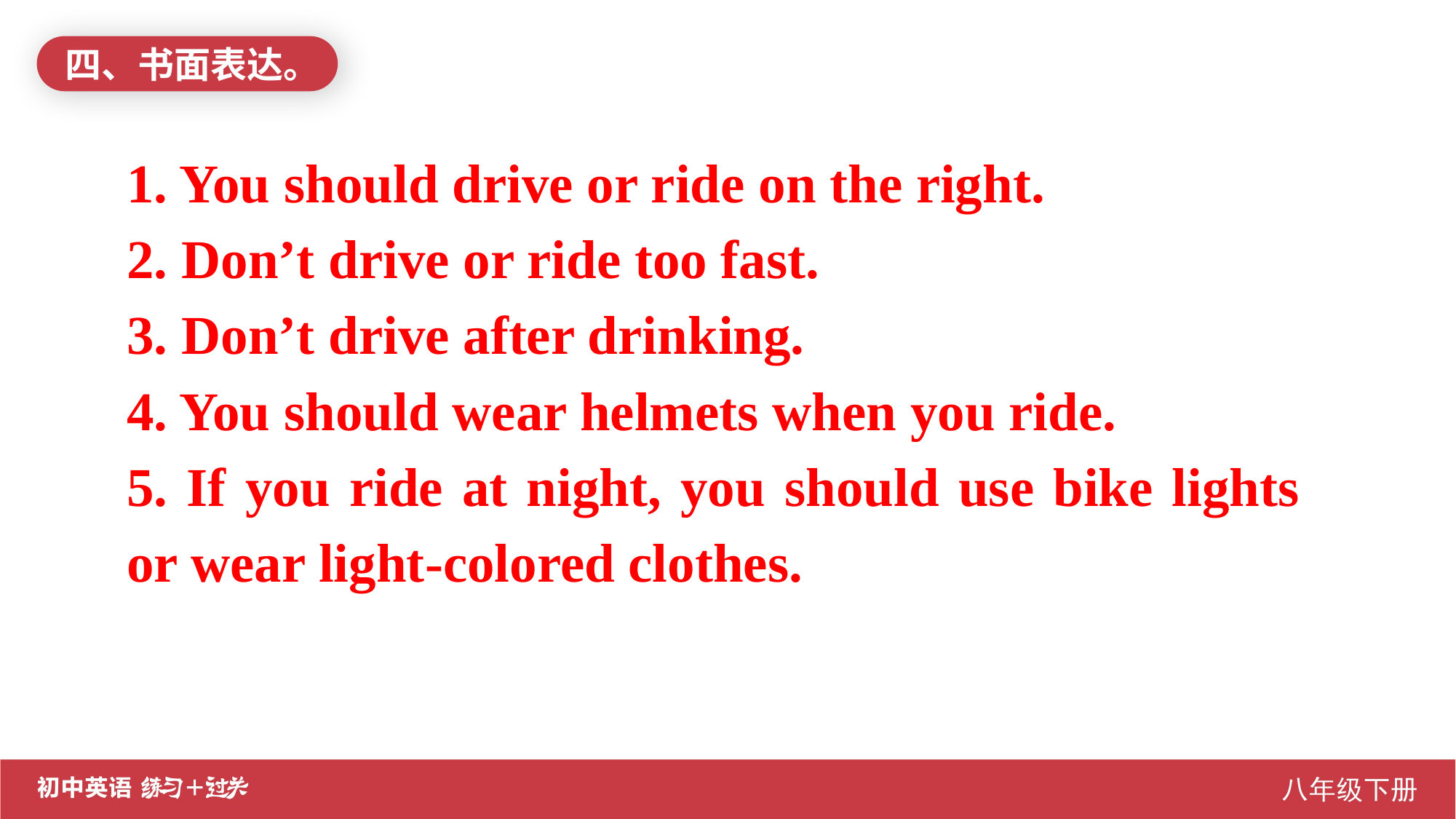

四、书面表达。
1. You should drive or ride on the right.
2. Don’t drive or ride too fast.
3. Don’t drive after drinking.
4. You should wear helmets when you ride.
5. If you ride at night, you should use bike lights or wear light-colored clothes.